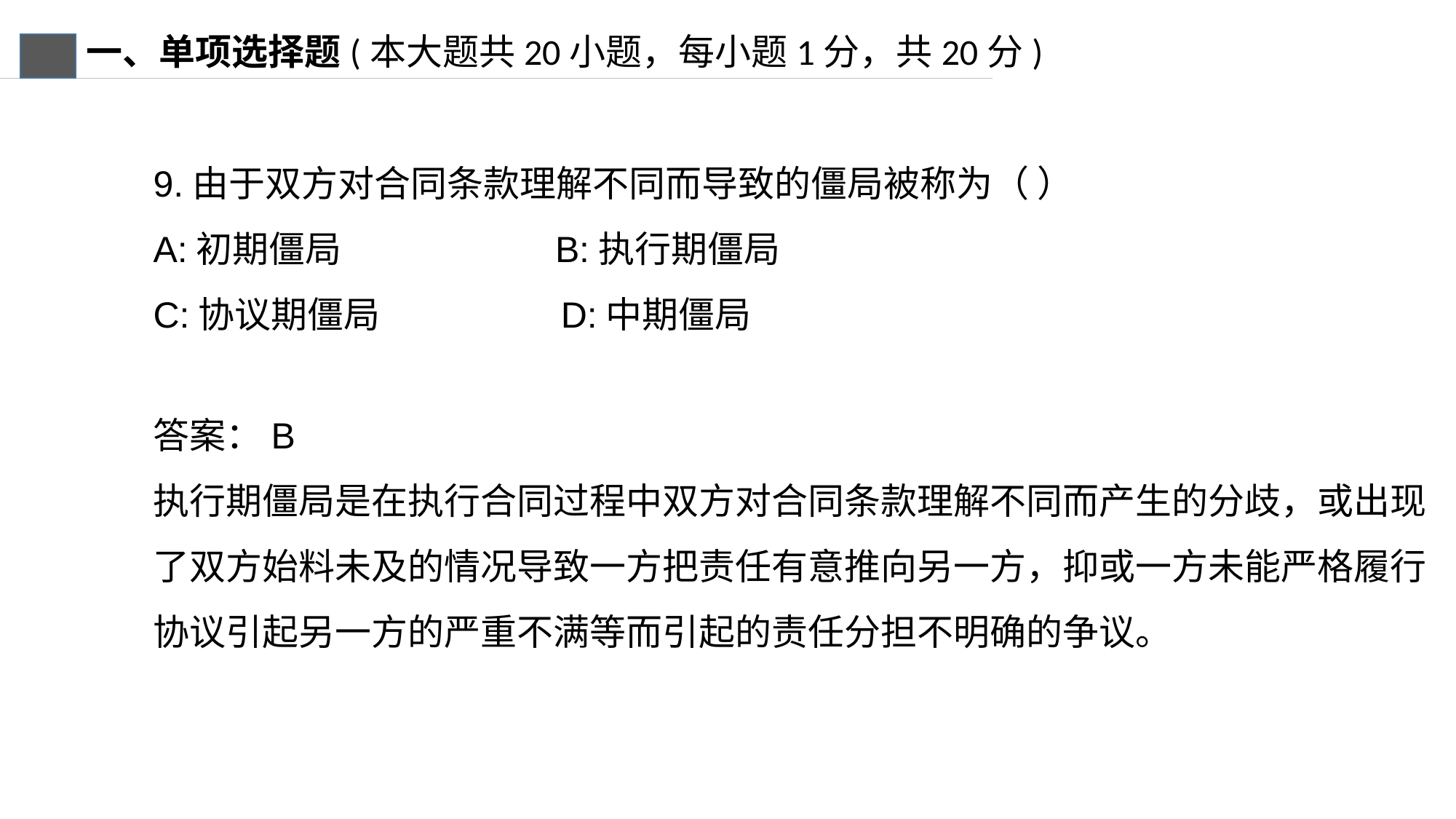

一、单项选择题(本大题共20小题，每小题1分，共20分)

9.由于双方对合同条款理解不同而导致的僵局被称为（ ）
A:初期僵局                         B:执行期僵局
C:协议期僵局                     D:中期僵局
答案：B
执行期僵局是在执行合同过程中双方对合同条款理解不同而产生的分歧，或出现了双方始料未及的情况导致一方把责任有意推向另一方，抑或一方未能严格履行协议引起另一方的严重不满等而引起的责任分担不明确的争议。